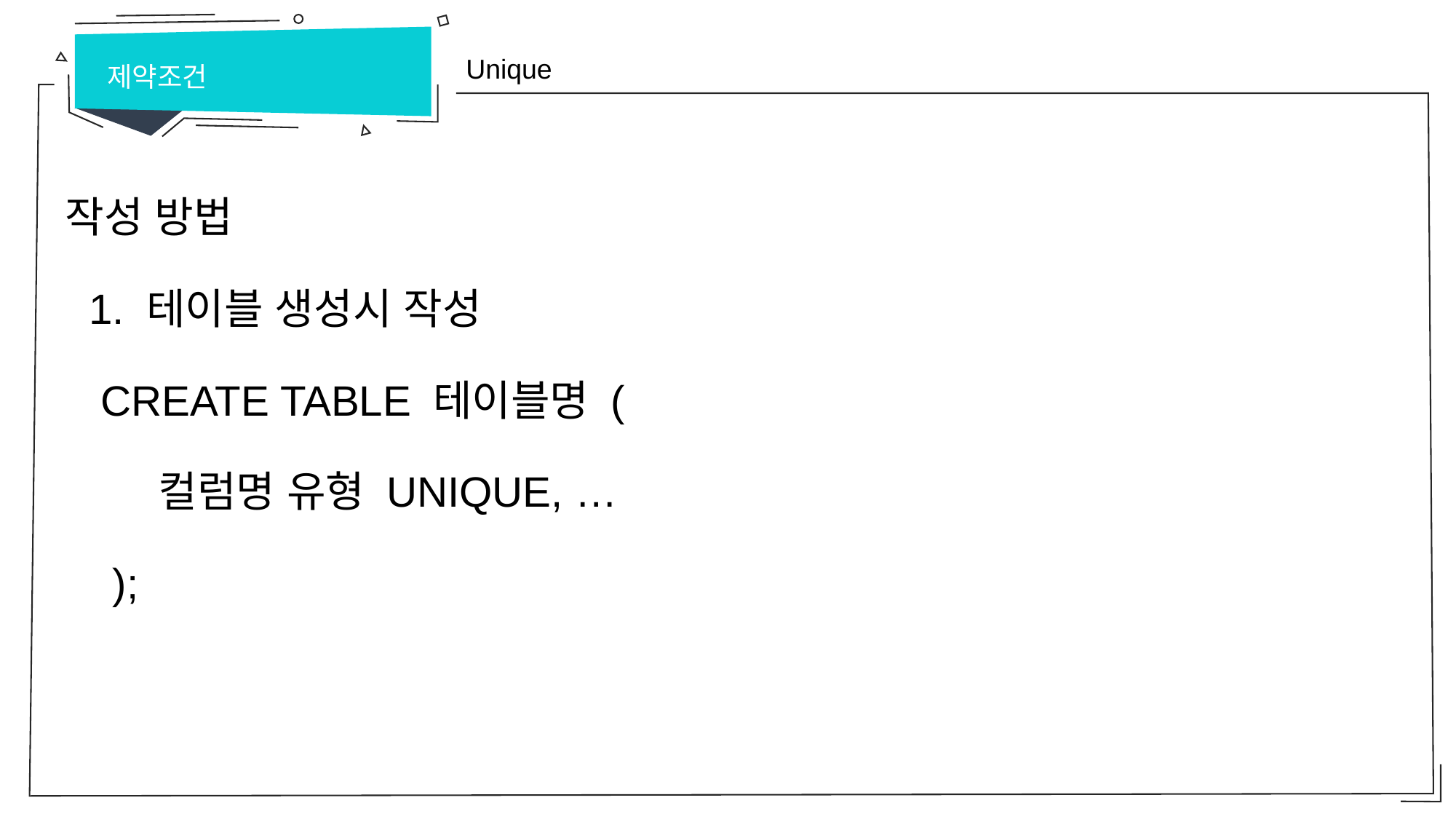

제약조건
Unique
작성 방법
  1. 테이블 생성시 작성
   CREATE TABLE 테이블명 (
       컬럼명 유형 UNIQUE, …
    );